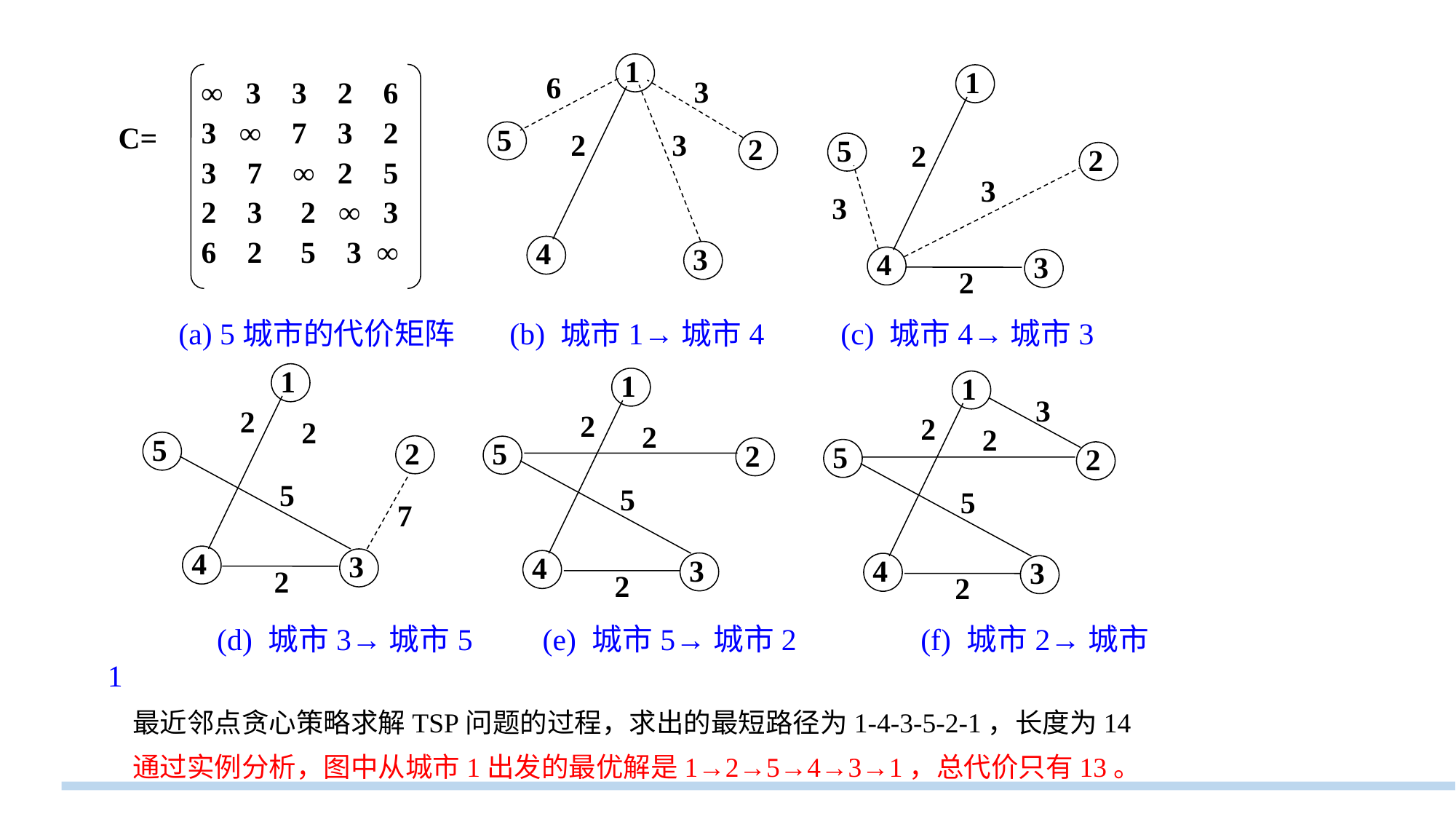

C=

∞   3    3    2    6
3   ∞    7    3    2
3    7    ∞   2    5
2    3     2   ∞   3
6    2     5    3  ∞
1
1
6

3

5
2
2
3
5
2
2

3
3
4
3
4
3

2
(a) 5城市的代价矩阵       (b) 城市1→城市4          (c) 城市4→城市3
1
1
1

3

2
2
2
2
2
2
5
2
5
2
5
2

5
5
5
7
4
3
4
3
4
3

2

2
2
              (d) 城市3→城市5         (e) 城市5→城市2                (f) 城市2→城市1
最近邻点贪心策略求解TSP问题的过程，求出的最短路径为1-4-3-5-2-1，长度为14
   通过实例分析，图中从城市1出发的最优解是1→2→5→4→3→1，总代价只有13。